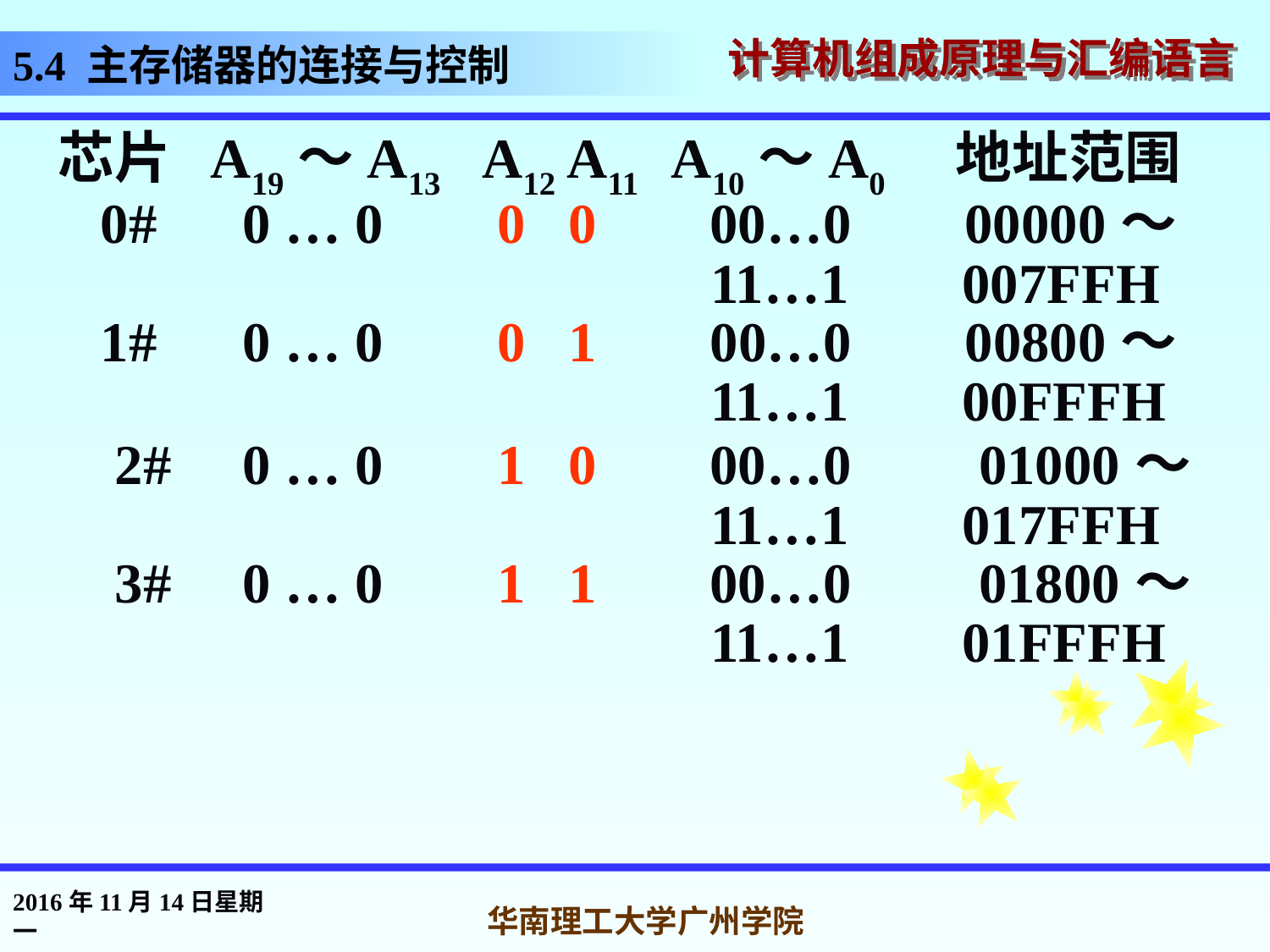

# 5.4 主存储器的连接与控制
芯片  A19～A13     A12 A11    A10～A0    地址范围
   0#      0 … 0        0   0        00…0        00000～
                                              11…1        007FFH
   1#      0 … 0        0   1        00…0        00800～
                                              11…1        00FFFH
    2#     0 … 0        1   0        00…0         01000～
                                              11…1        017FFH
    3#     0 … 0        1   1        00…0         01800～
                                              11…1        01FFFH
2016年11月14日星期一
华南理工大学广州学院